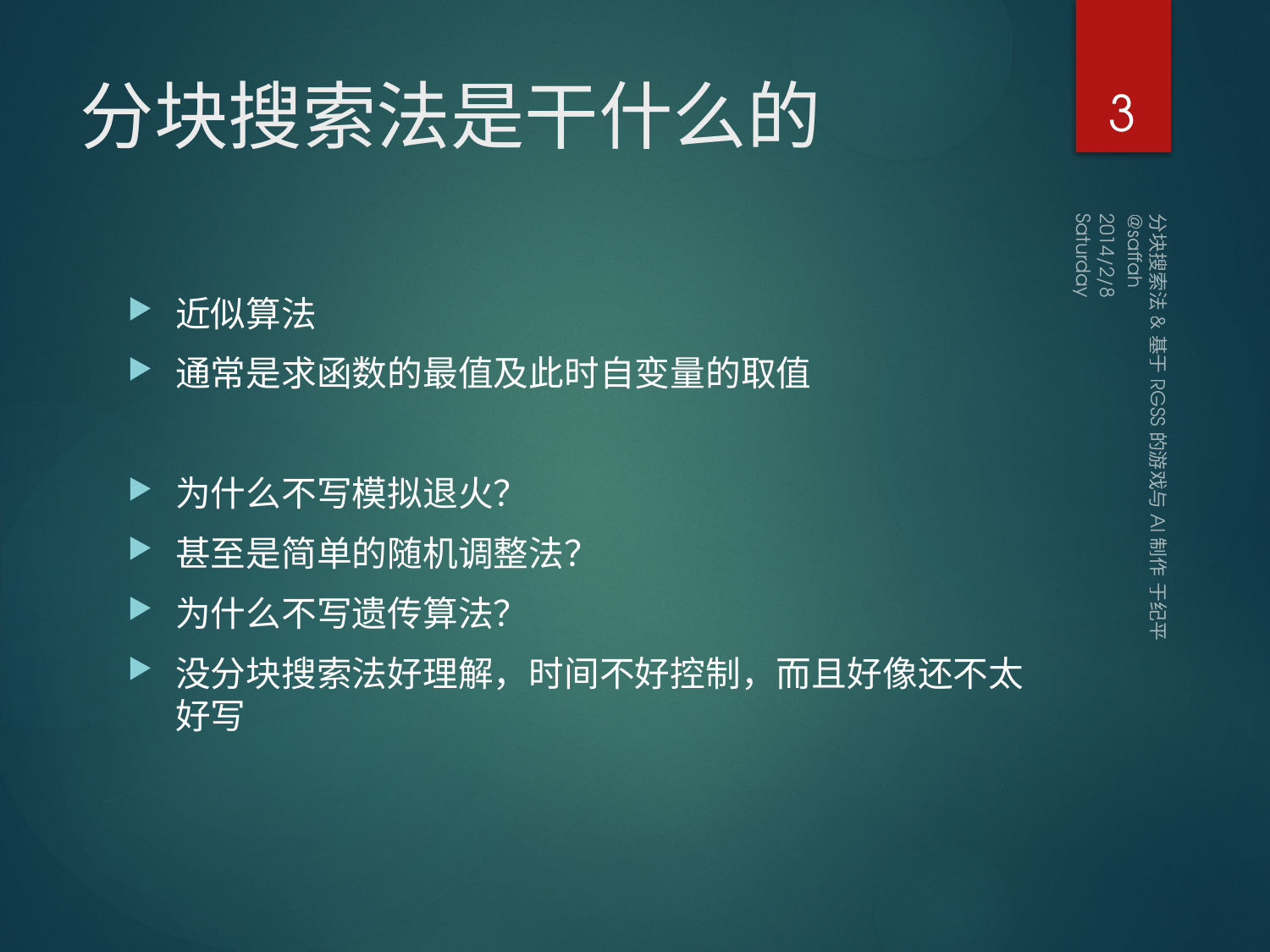

3
# 分块搜索法是干什么的
2014/2/8 Saturday
近似算法
通常是求函数的最值及此时自变量的取值

为什么不写模拟退火？
甚至是简单的随机调整法？
为什么不写遗传算法？
没分块搜索法好理解，时间不好控制，而且好像还不太好写
分块搜索法&基于RGSS的游戏与AI制作 于纪平 @saffah